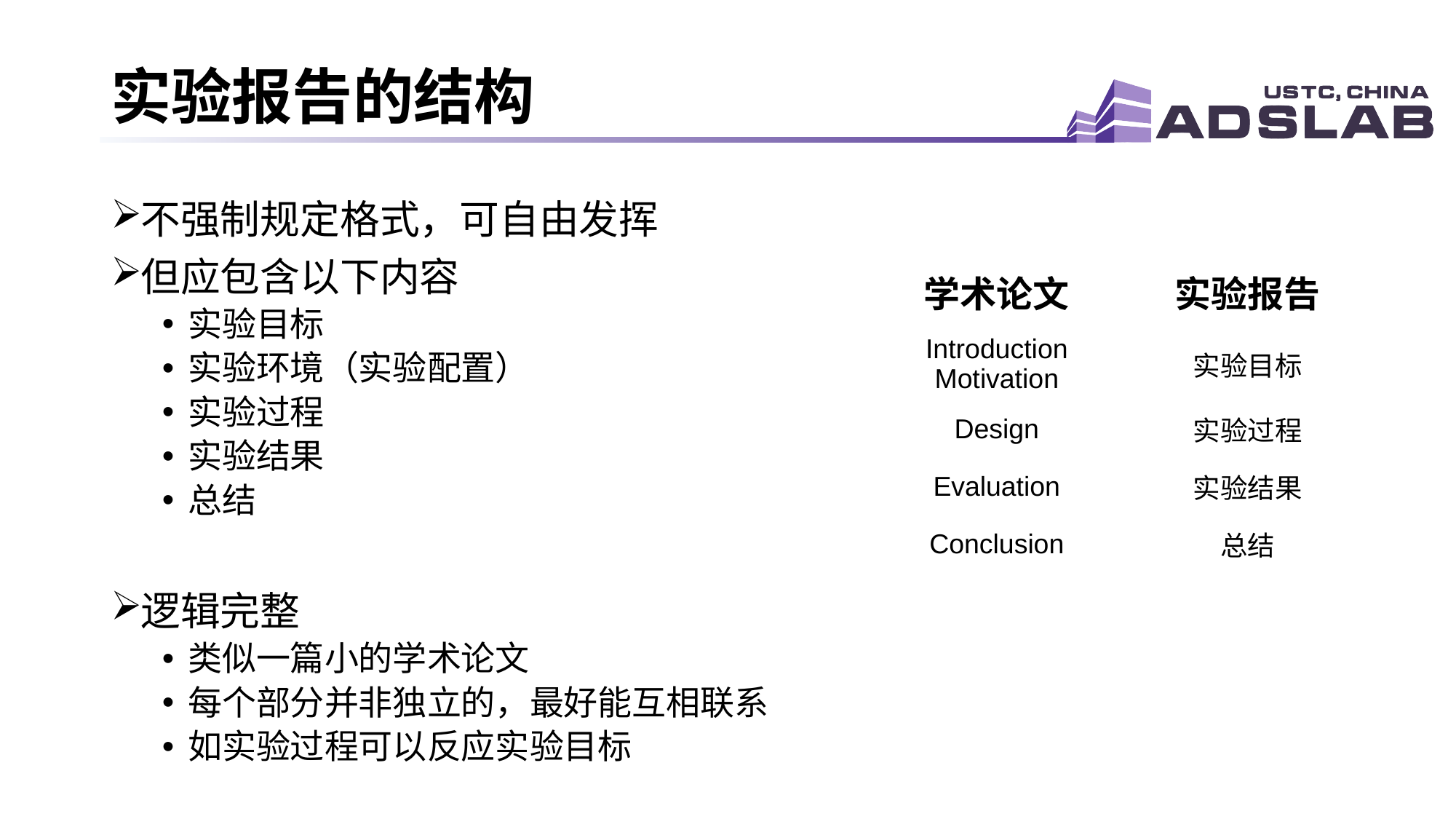

# 实验报告的结构
不强制规定格式，可自由发挥
但应包含以下内容
实验目标
实验环境（实验配置）
实验过程
实验结果
总结

逻辑完整
类似一篇小的学术论文
每个部分并非独立的，最好能互相联系
如实验过程可以反应实验目标

| 学术论文 | 实验报告 |
| --- | --- |
| Introduction Motivation | 实验目标 |
| Design | 实验过程 |
| Evaluation | 实验结果 |
| Conclusion | 总结 |